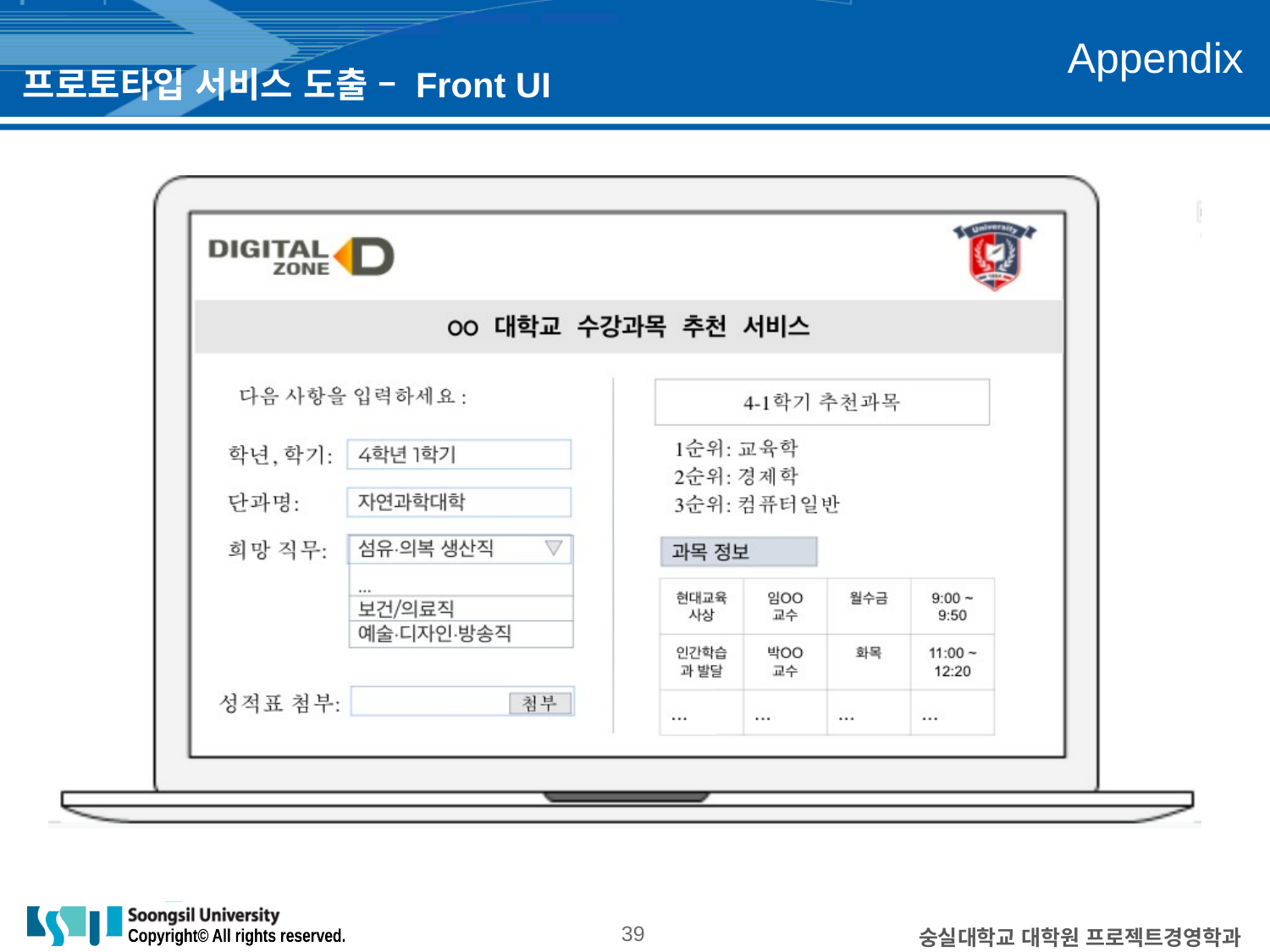

Appendix
프로토타입 서비스 도출 – Front UI